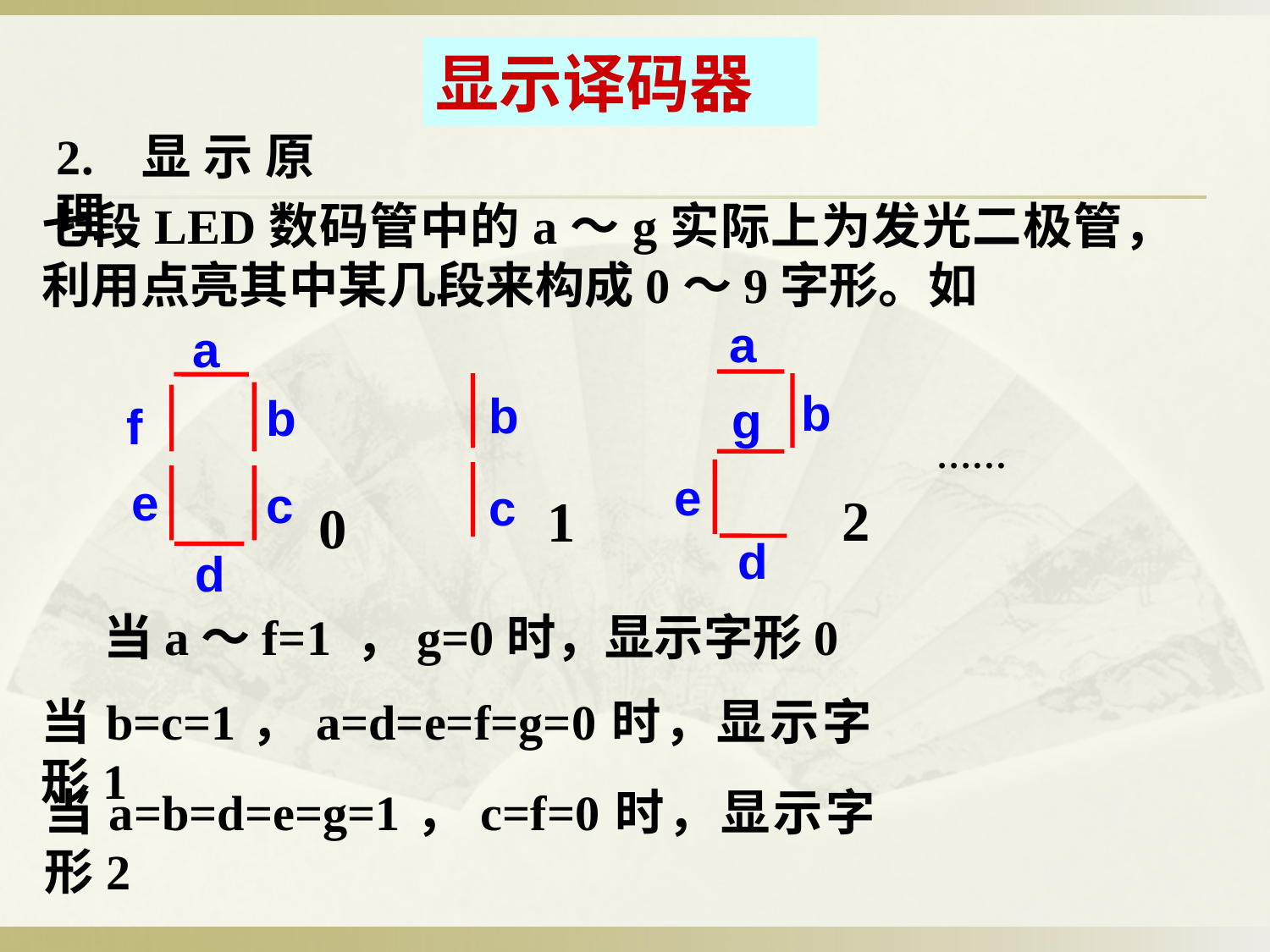

显示译码器
2. 显示原理
七段LED数码管中的a～g实际上为发光二极管，利用点亮其中某几段来构成0～9字形。如
a

b
g

e
2
d

a

b

f
e

c
0
d

b

c
1
……
当a～f=1 ，g=0时，显示字形0
当b=c=1，a=d=e=f=g=0时，显示字形1
当a=b=d=e=g=1，c=f=0时，显示字形2